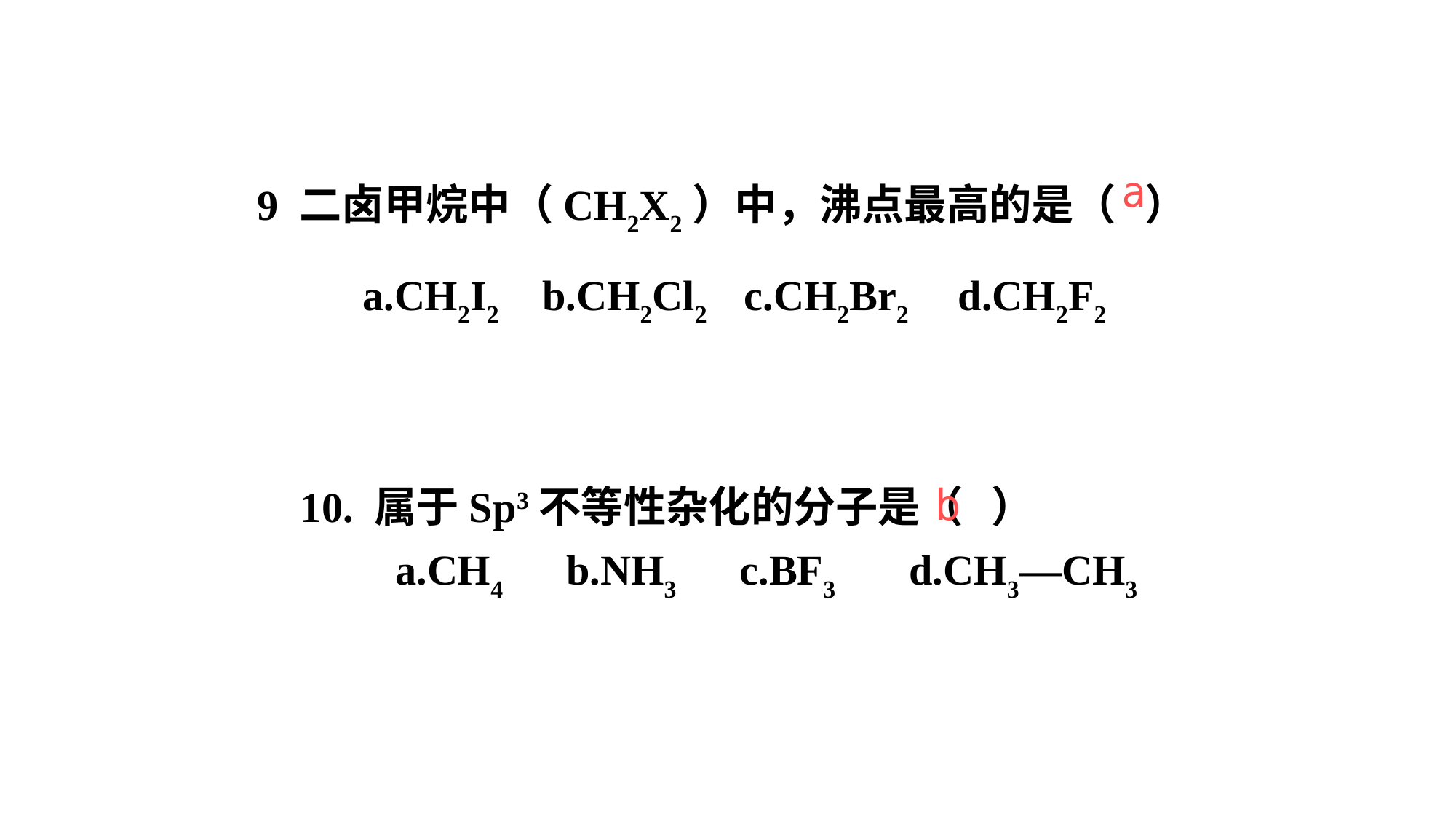

9 二卤甲烷中（CH2X2）中，沸点最高的是（   ）
          a.CH2I2       b.CH2Cl2      c.CH2Br2        d.CH2F2
a
10. 属于Sp3不等性杂化的分子是（   ）
         a.CH4      b.NH3      c.BF3       d.CH3—CH3

b